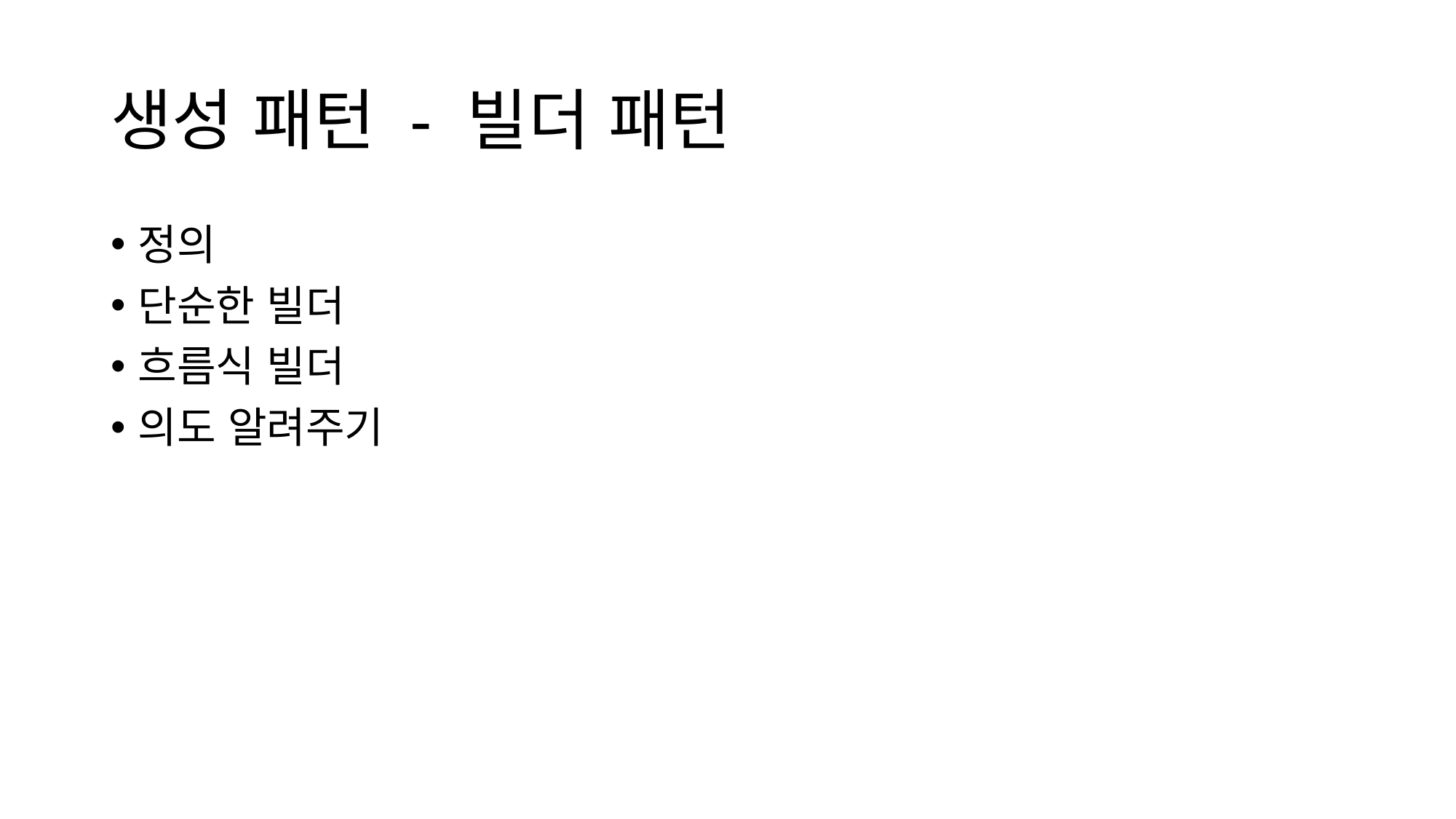

# 생성 패턴 - 빌더 패턴
정의
단순한 빌더
흐름식 빌더
의도 알려주기